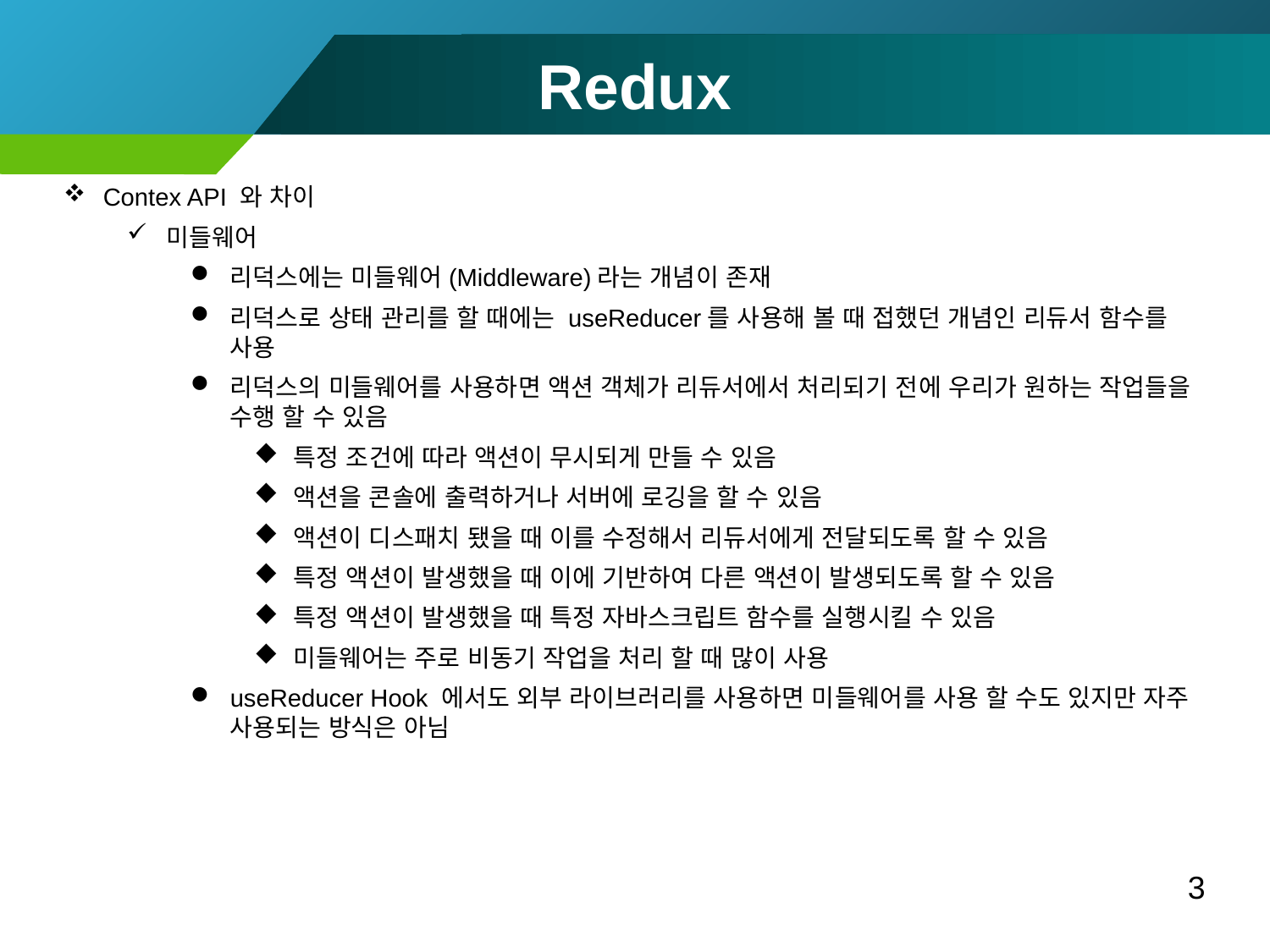

Redux
Contex API 와 차이
미들웨어
리덕스에는 미들웨어(Middleware)라는 개념이 존재
리덕스로 상태 관리를 할 때에는 useReducer를 사용해 볼 때 접했던 개념인 리듀서 함수를 사용
리덕스의 미들웨어를 사용하면 액션 객체가 리듀서에서 처리되기 전에 우리가 원하는 작업들을 수행 할 수 있음
특정 조건에 따라 액션이 무시되게 만들 수 있음
액션을 콘솔에 출력하거나 서버에 로깅을 할 수 있음
액션이 디스패치 됐을 때 이를 수정해서 리듀서에게 전달되도록 할 수 있음
특정 액션이 발생했을 때 이에 기반하여 다른 액션이 발생되도록 할 수 있음
특정 액션이 발생했을 때 특정 자바스크립트 함수를 실행시킬 수 있음
미들웨어는 주로 비동기 작업을 처리 할 때 많이 사용
useReducer Hook 에서도 외부 라이브러리를 사용하면 미들웨어를 사용 할 수도 있지만 자주 사용되는 방식은 아님
3